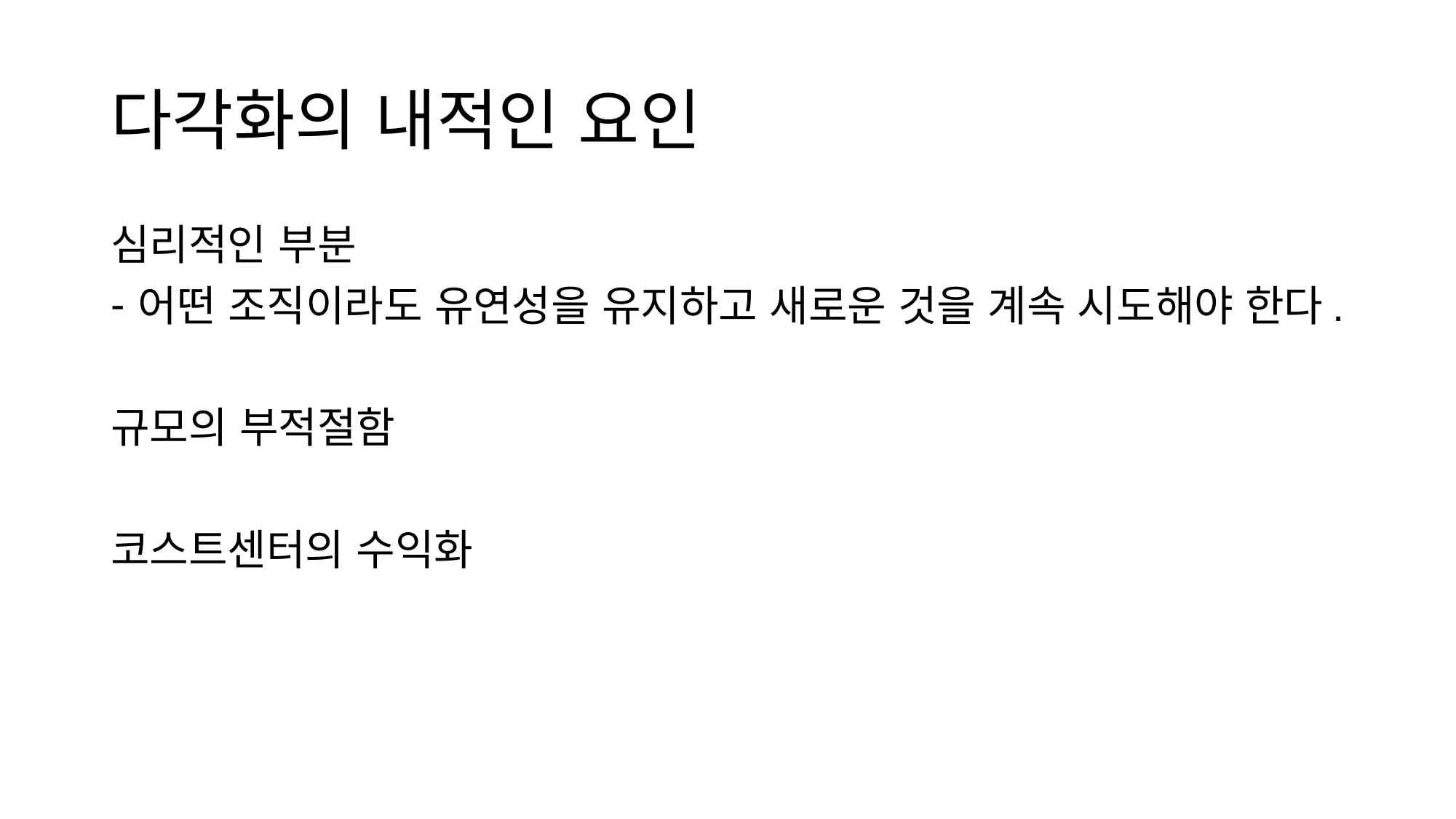

# 다각화의 내적인 요인
심리적인 부분
어떤 조직이라도 유연성을 유지하고 새로운 것을 계속 시도해야 한다.

규모의 부적절함

코스트센터의 수익화